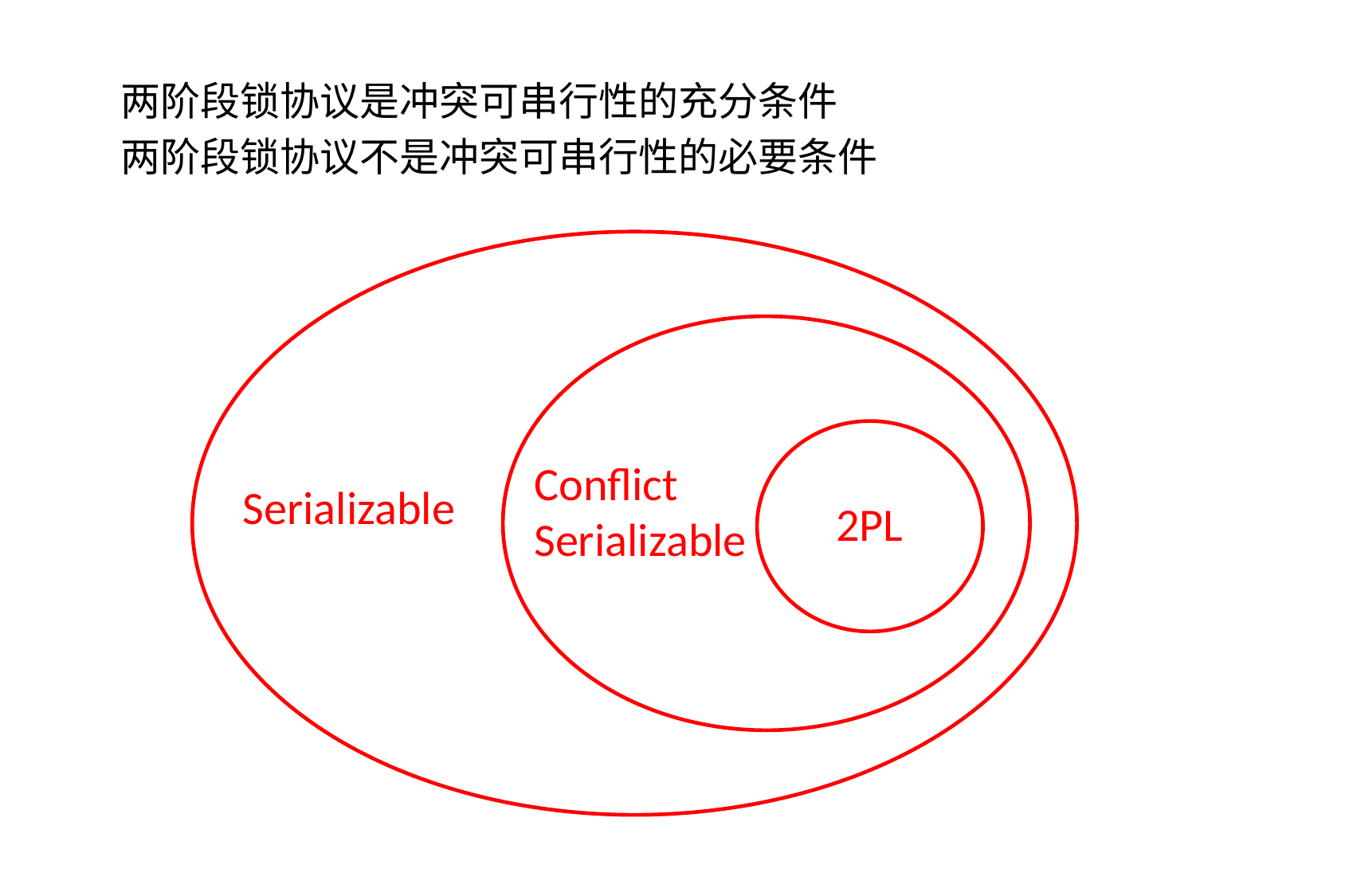

两阶段锁协议是冲突可串行性的充分条件
两阶段锁协议不是冲突可串行性的必要条件

Conflict
Serializable
Serializable
2PL